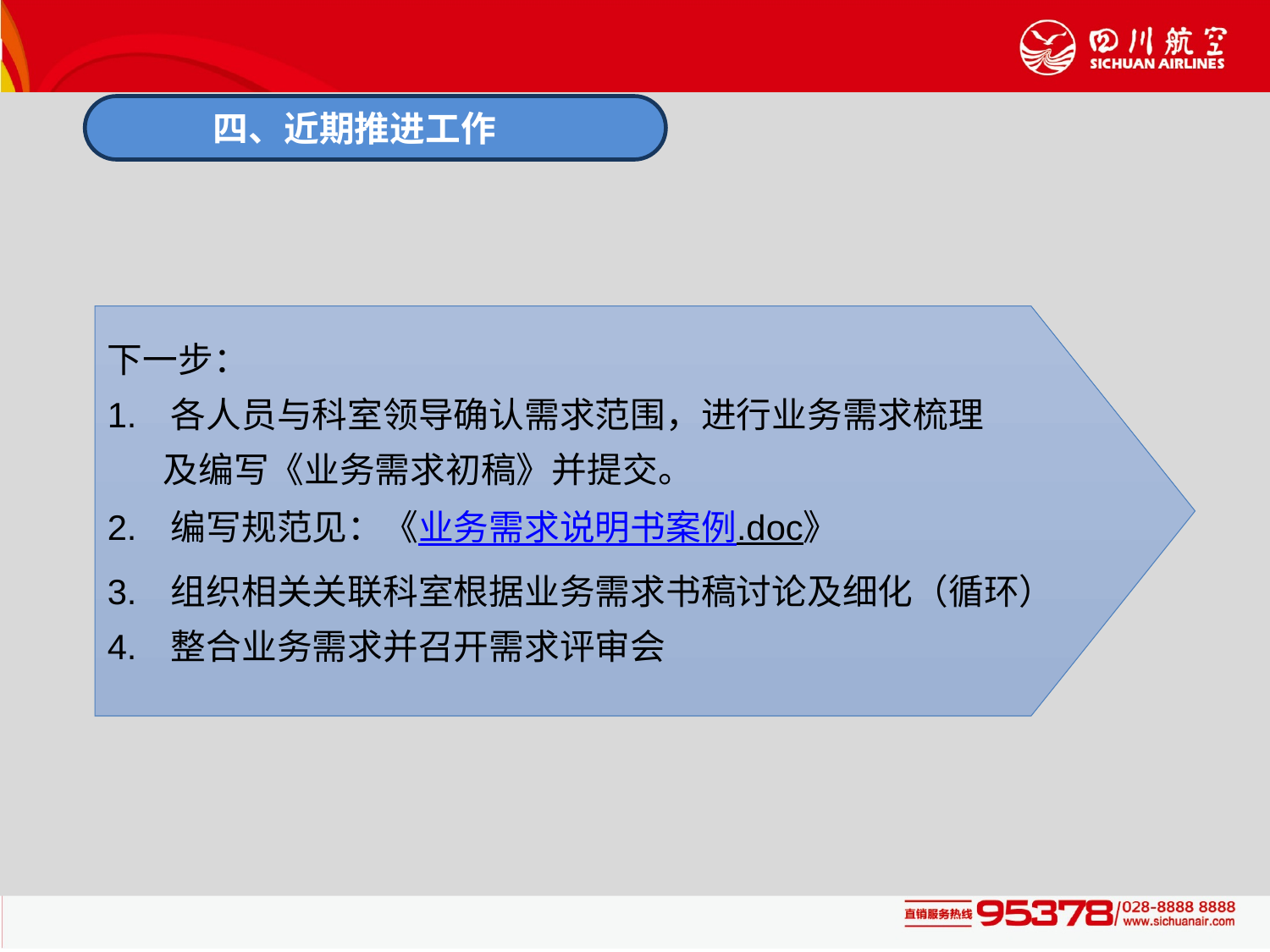

四、近期推进工作
下一步：
各人员与科室领导确认需求范围，进行业务需求梳理
      及编写《业务需求初稿》并提交。
编写规范见：《业务需求说明书案例.doc》
组织相关关联科室根据业务需求书稿讨论及细化（循环）
整合业务需求并召开需求评审会